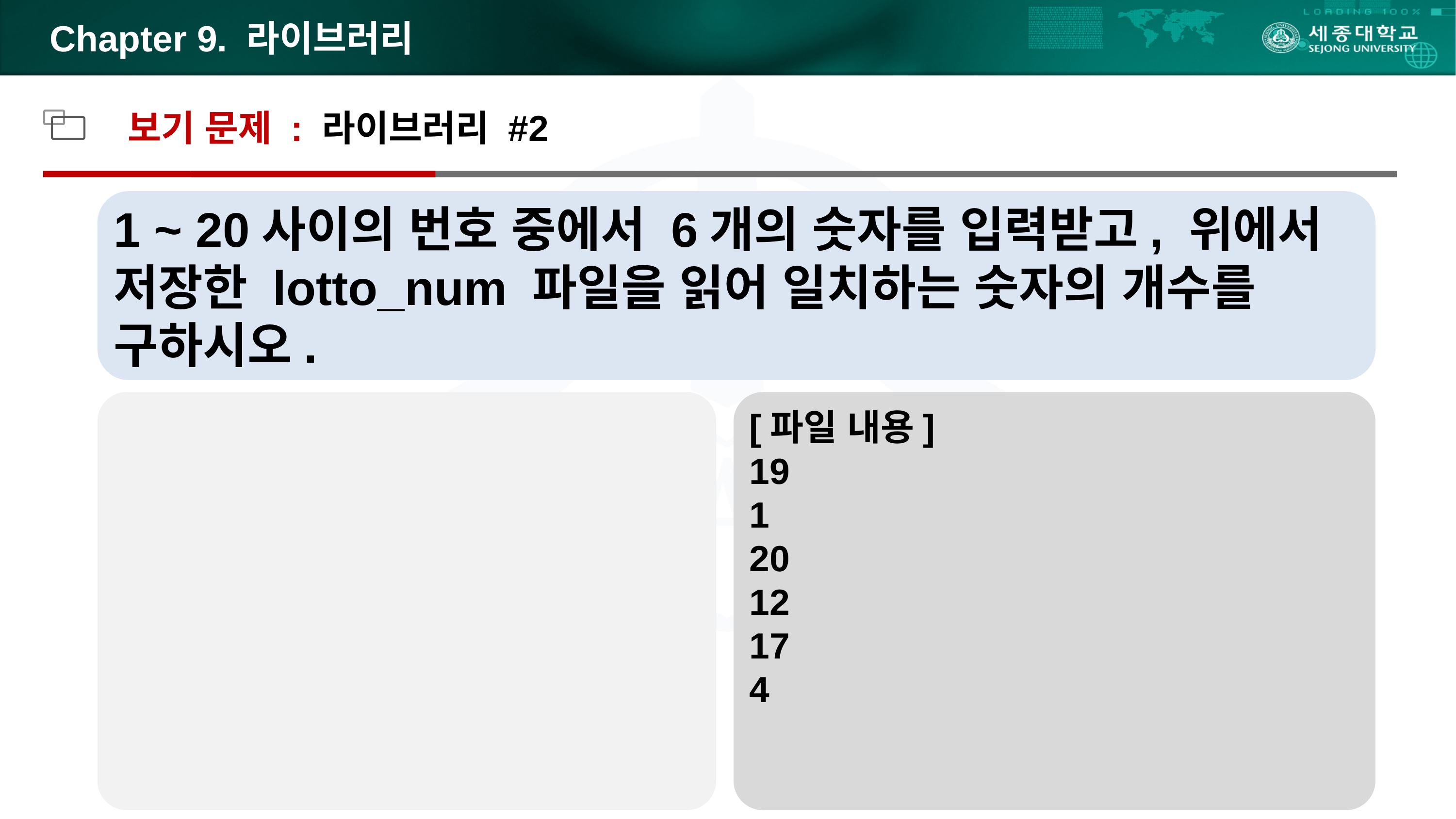

# Chapter 9. 라이브러리
보기 문제 : 라이브러리 #2
1 ~ 20사이의 번호 중에서 6개의 숫자를 입력받고, 위에서 저장한 lotto_num 파일을 읽어 일치하는 숫자의 개수를 구하시오.

[파일 내용]
19
1
20
12
17
4